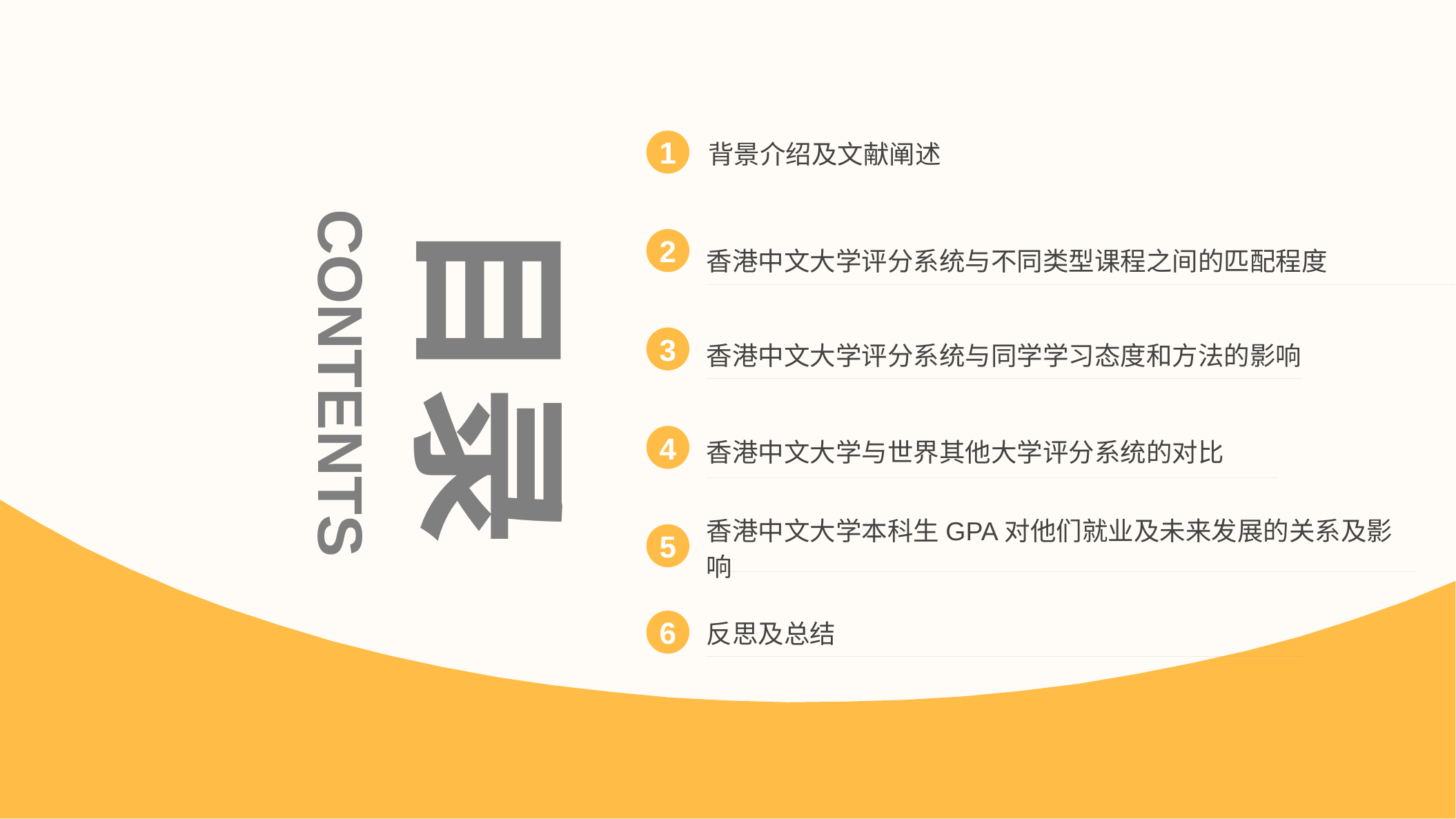

背景介绍及文献阐述
1
香港中文大学评分系统与不同类型课程之间的匹配程度
2
目录
香港中文大学评分系统与同学学习态度和方法的影响
3
CONTENTS
香港中文大学与世界其他大学评分系统的对比
4

香港中文大学本科生GPA对他们就业及未来发展的关系及影响
5
反思及总结
6